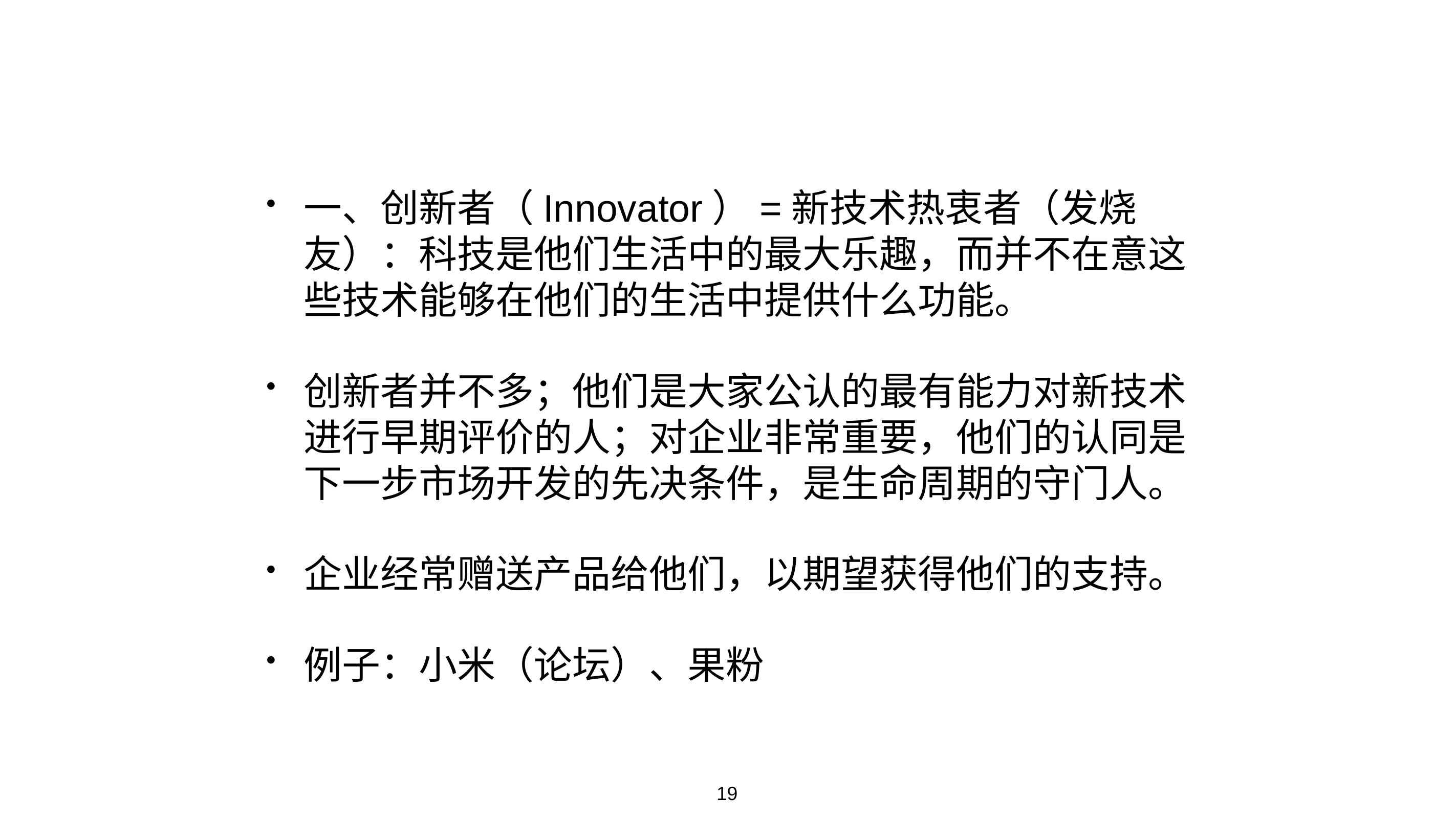

一、创新者（Innovator）=新技术热衷者（发烧友）：科技是他们生活中的最大乐趣，而并不在意这些技术能够在他们的生活中提供什么功能。
创新者并不多；他们是大家公认的最有能力对新技术进行早期评价的人；对企业非常重要，他们的认同是下一步市场开发的先决条件，是生命周期的守门人。
企业经常赠送产品给他们，以期望获得他们的支持。
例子：小米（论坛）、果粉
19